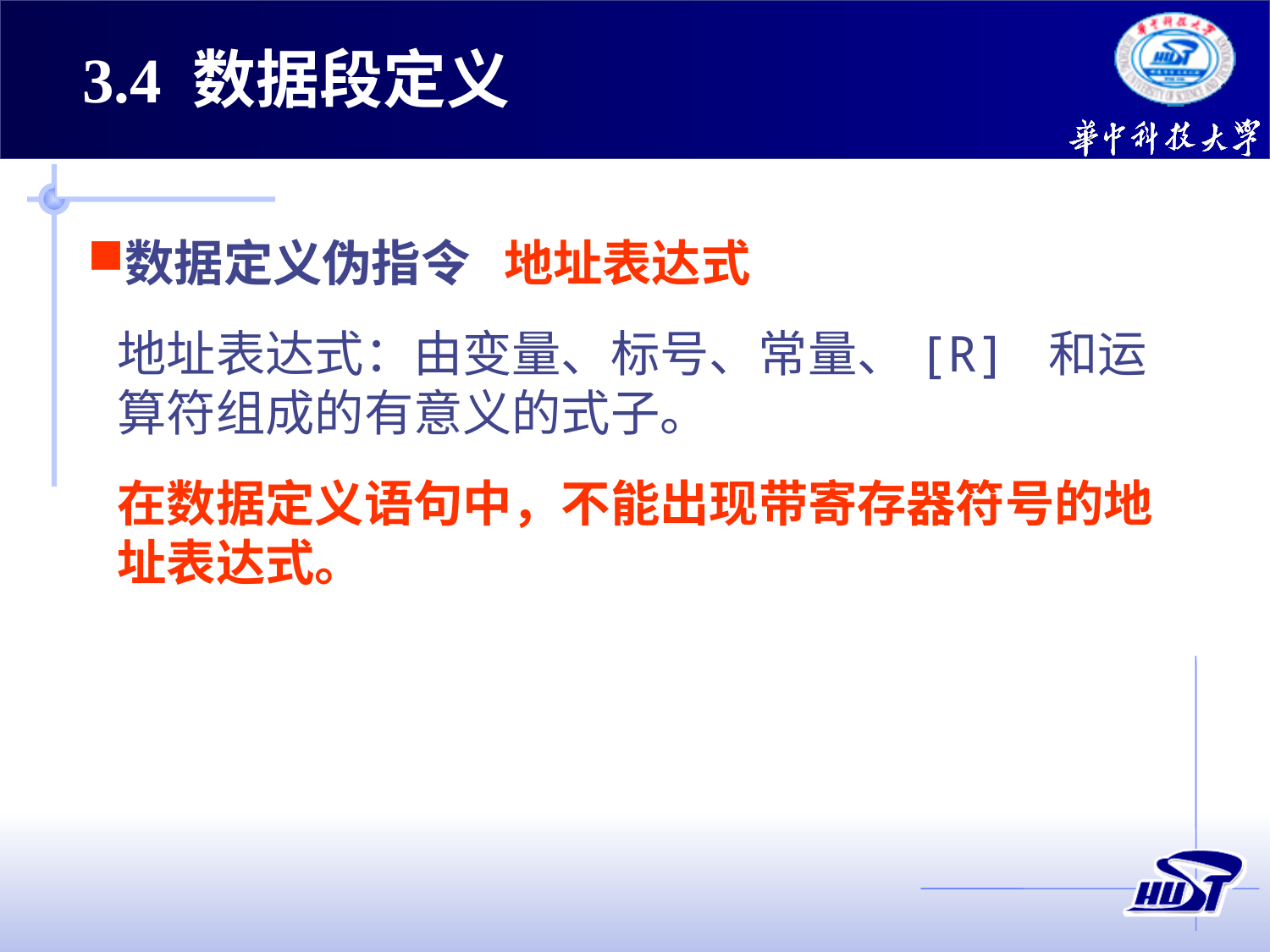

3.4 数据段定义
数据定义伪指令   地址表达式
地址表达式：由变量、标号、常量、[R] 和运算符组成的有意义的式子。
在数据定义语句中，不能出现带寄存器符号的地址表达式。